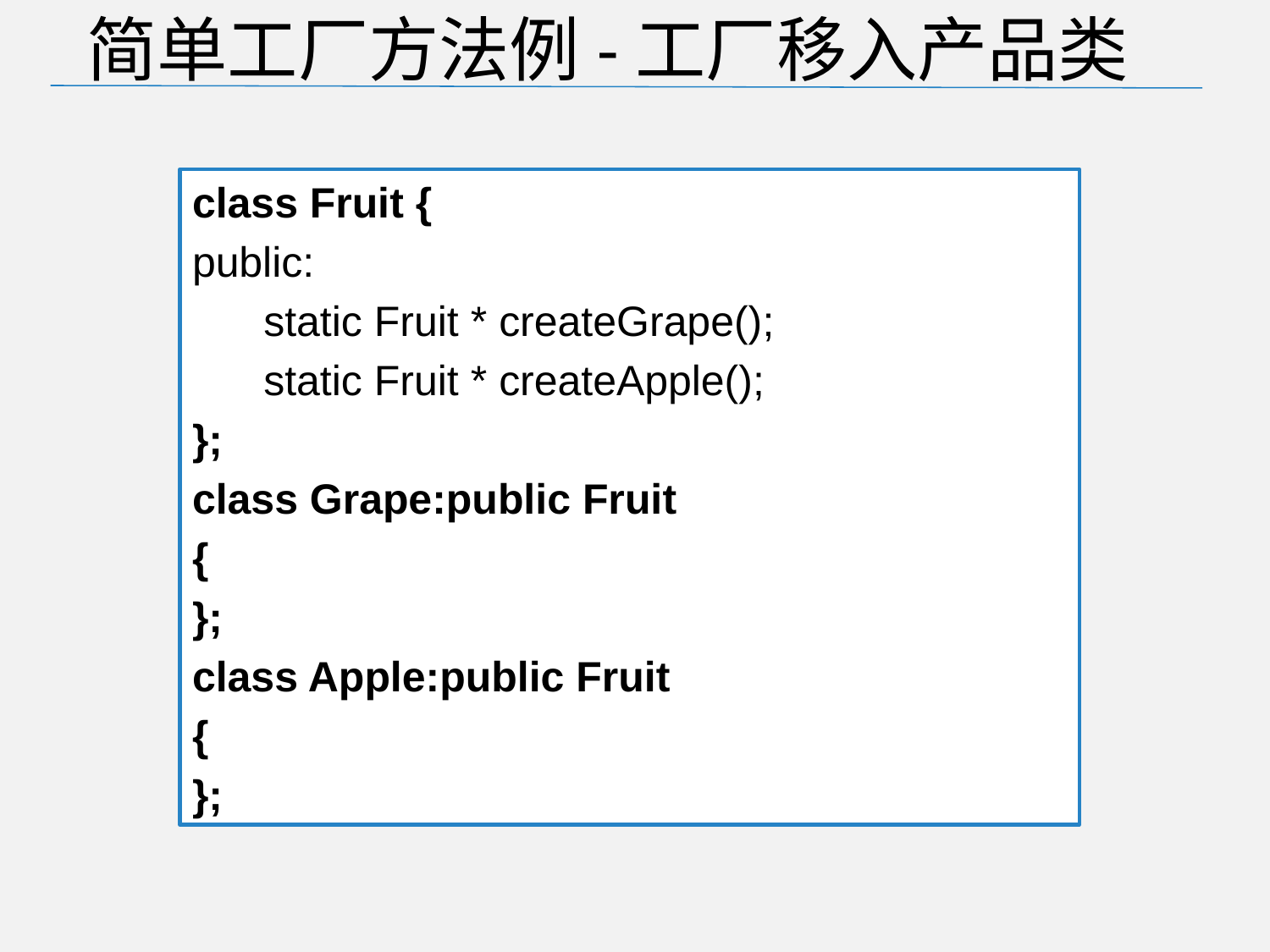

# 简单工厂方法例-工厂移入产品类
class Fruit {
public:
      static Fruit * createGrape();
      static Fruit * createApple();
};
class Grape:public Fruit
{
};
class Apple:public Fruit
{
};